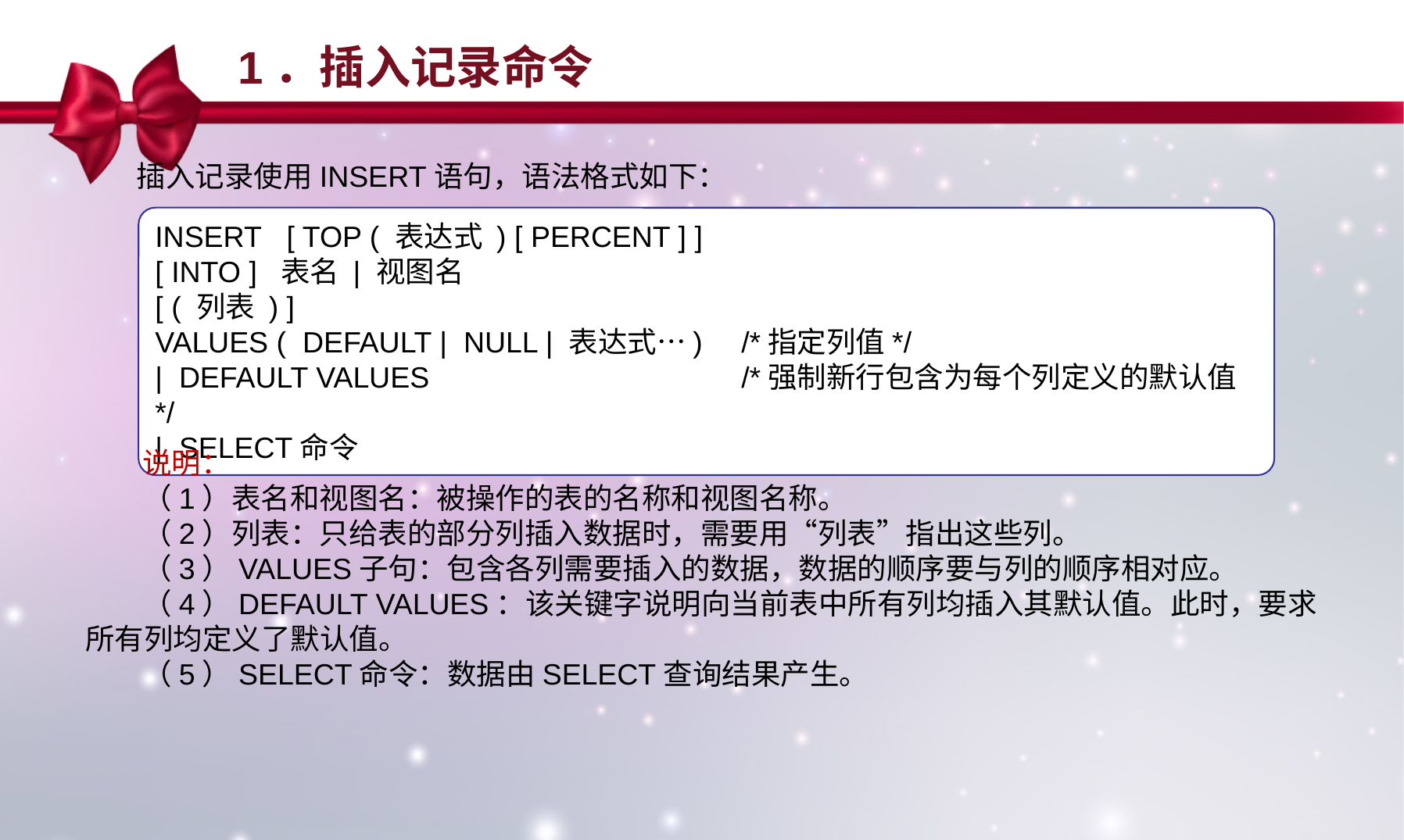

1．插入记录命令
插入记录使用INSERT语句，语法格式如下：
INSERT   [ TOP ( 表达式 ) [ PERCENT ] ]
[ INTO ]  表名 | 视图名
[ ( 列表 ) ]
VALUES (  DEFAULT |  NULL | 表达式…)	/*指定列值*/
|  DEFAULT VALUES			/*强制新行包含为每个列定义的默认值*/
|  SELECT命令
说明：
（1）表名和视图名：被操作的表的名称和视图名称。
（2）列表：只给表的部分列插入数据时，需要用“列表”指出这些列。
（3）VALUES子句：包含各列需要插入的数据，数据的顺序要与列的顺序相对应。
（4）DEFAULT VALUES：该关键字说明向当前表中所有列均插入其默认值。此时，要求所有列均定义了默认值。
（5）SELECT命令：数据由SELECT查询结果产生。